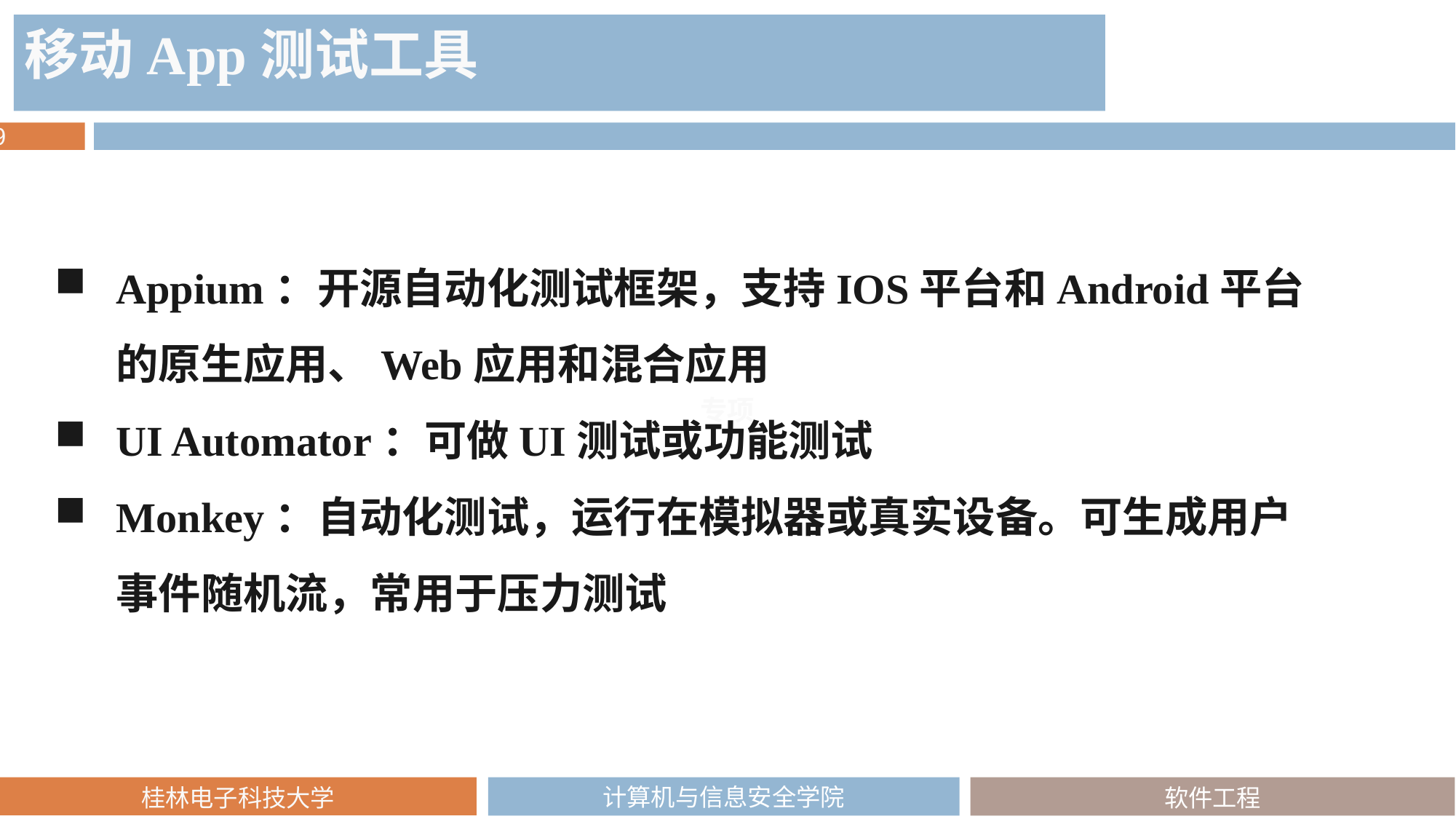

移动App测试工具
Appium：开源自动化测试框架，支持IOS平台和Android平台的原生应用、Web应用和混合应用
UI Automator：可做UI测试或功能测试
Monkey：自动化测试，运行在模拟器或真实设备。可生成用户事件随机流，常用于压力测试

专项